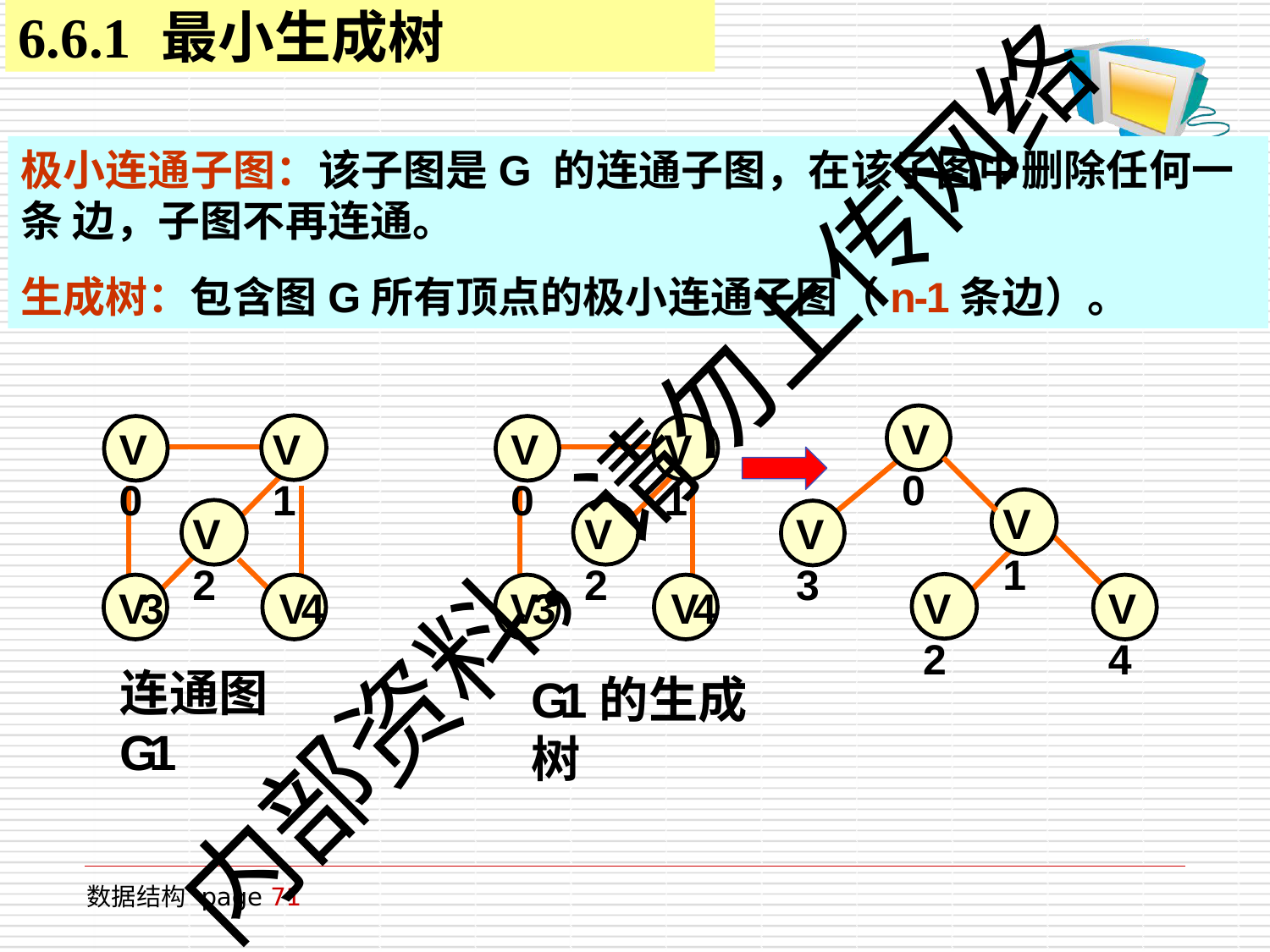

# 6.6.1	最小生成树

极小连通子图：该子图是G 的连通子图，在该子图中删除任何一条 边，子图不再连通。
生成树：包含图G所有顶点的极小连通子图（n-1条边）。

V0

V0
V1
V0
V1
内部资料，请勿上传网络

V1

V2
V2
V3

V3	V4

连通图	G1
V3	V4

G1的生成树
V2
V4

数据结构 page 71